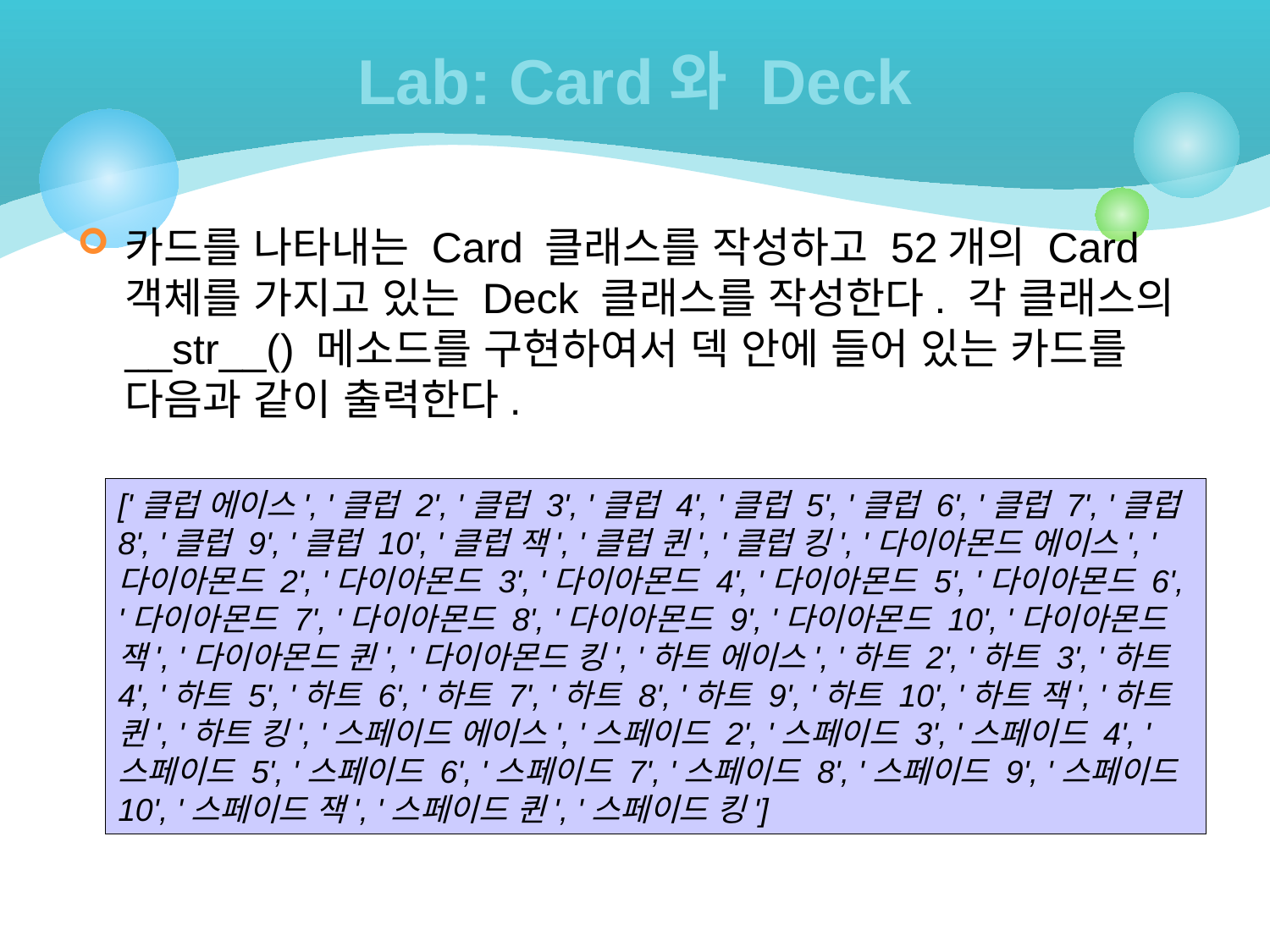

# Lab: Card와 Deck
카드를 나타내는 Card 클래스를 작성하고 52개의 Card 객체를 가지고 있는 Deck 클래스를 작성한다. 각 클래스의 __str__() 메소드를 구현하여서 덱 안에 들어 있는 카드를 다음과 같이 출력한다.

['클럽 에이스', '클럽 2', '클럽 3', '클럽 4', '클럽 5', '클럽 6', '클럽 7', '클럽 8', '클럽 9', '클럽 10', '클럽 잭', '클럽 퀸', '클럽 킹', '다이아몬드 에이스', '다이아몬드 2', '다이아몬드 3', '다이아몬드 4', '다이아몬드 5', '다이아몬드 6', '다이아몬드 7', '다이아몬드 8', '다이아몬드 9', '다이아몬드 10', '다이아몬드 잭', '다이아몬드 퀸', '다이아몬드 킹', '하트 에이스', '하트 2', '하트 3', '하트 4', '하트 5', '하트 6', '하트 7', '하트 8', '하트 9', '하트 10', '하트 잭', '하트 퀸', '하트 킹', '스페이드 에이스', '스페이드 2', '스페이드 3', '스페이드 4', '스페이드 5', '스페이드 6', '스페이드 7', '스페이드 8', '스페이드 9', '스페이드 10', '스페이드 잭', '스페이드 퀸', '스페이드 킹']